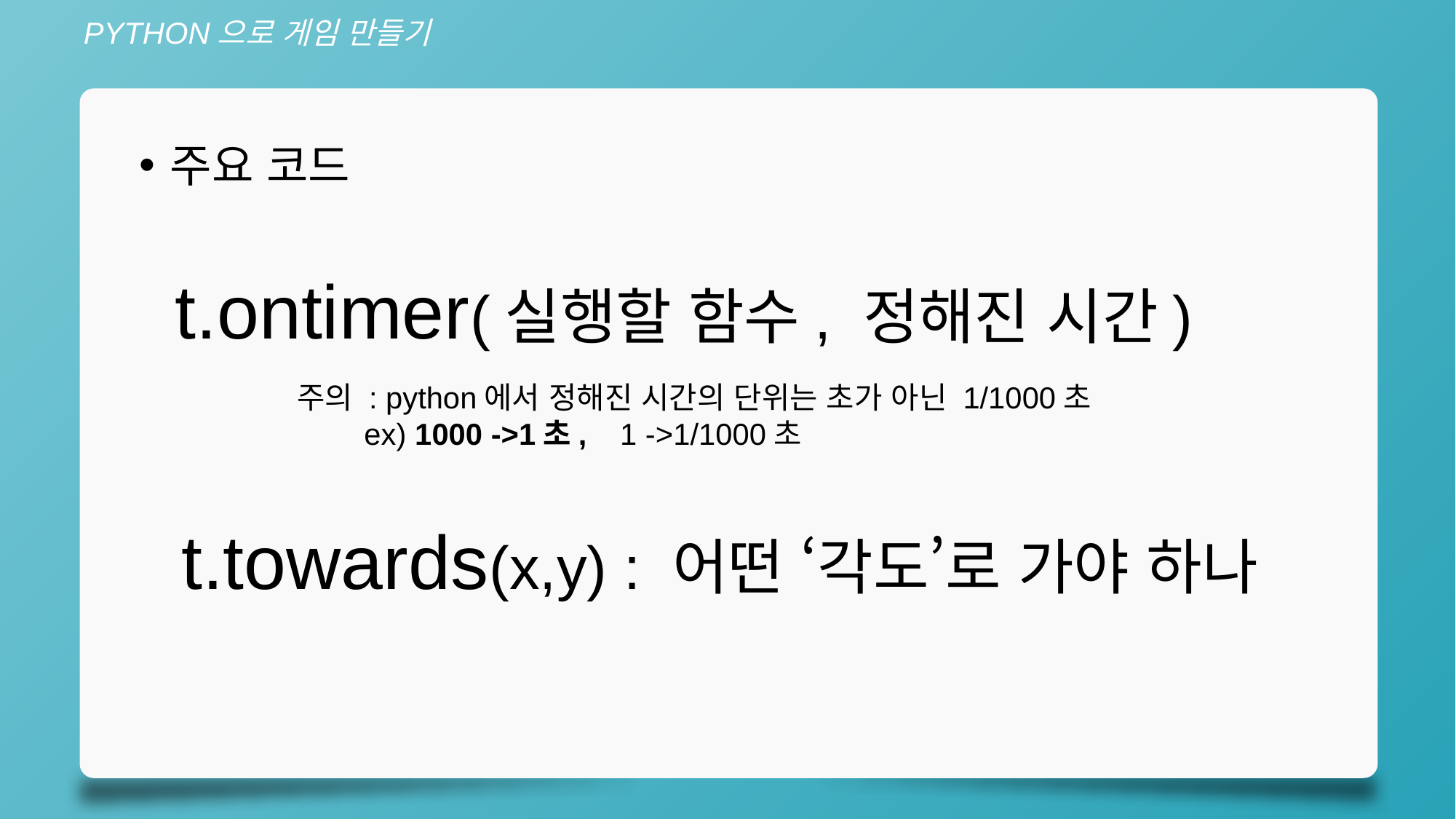

PYTHON으로 게임 만들기

주요 코드
t.ontimer(실행할 함수, 정해진 시간)
주의 : python에서 정해진 시간의 단위는 초가 아닌 1/1000초
        ex) 1000 ->1초,    1 ->1/1000초
t.towards(x,y) : 어떤 ‘각도’로 가야 하나